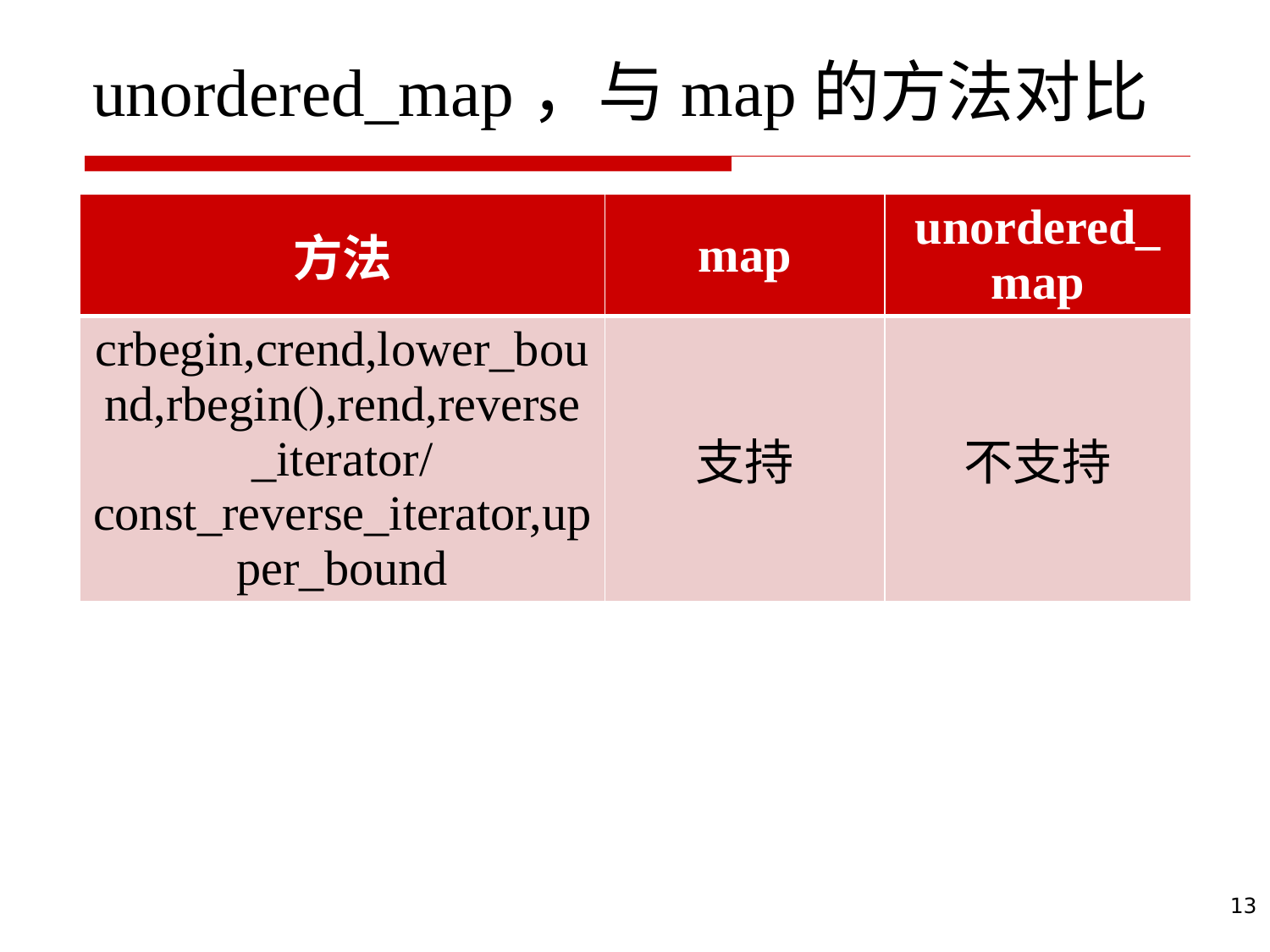

# unordered_map，与map的方法对比

| 方法 | map | unordered\_map |
| --- | --- | --- |
| crbegin,crend,lower\_bound,rbegin(),rend,reverse\_iterator/const\_reverse\_iterator,upper\_bound | 支持 | 不支持 |
13